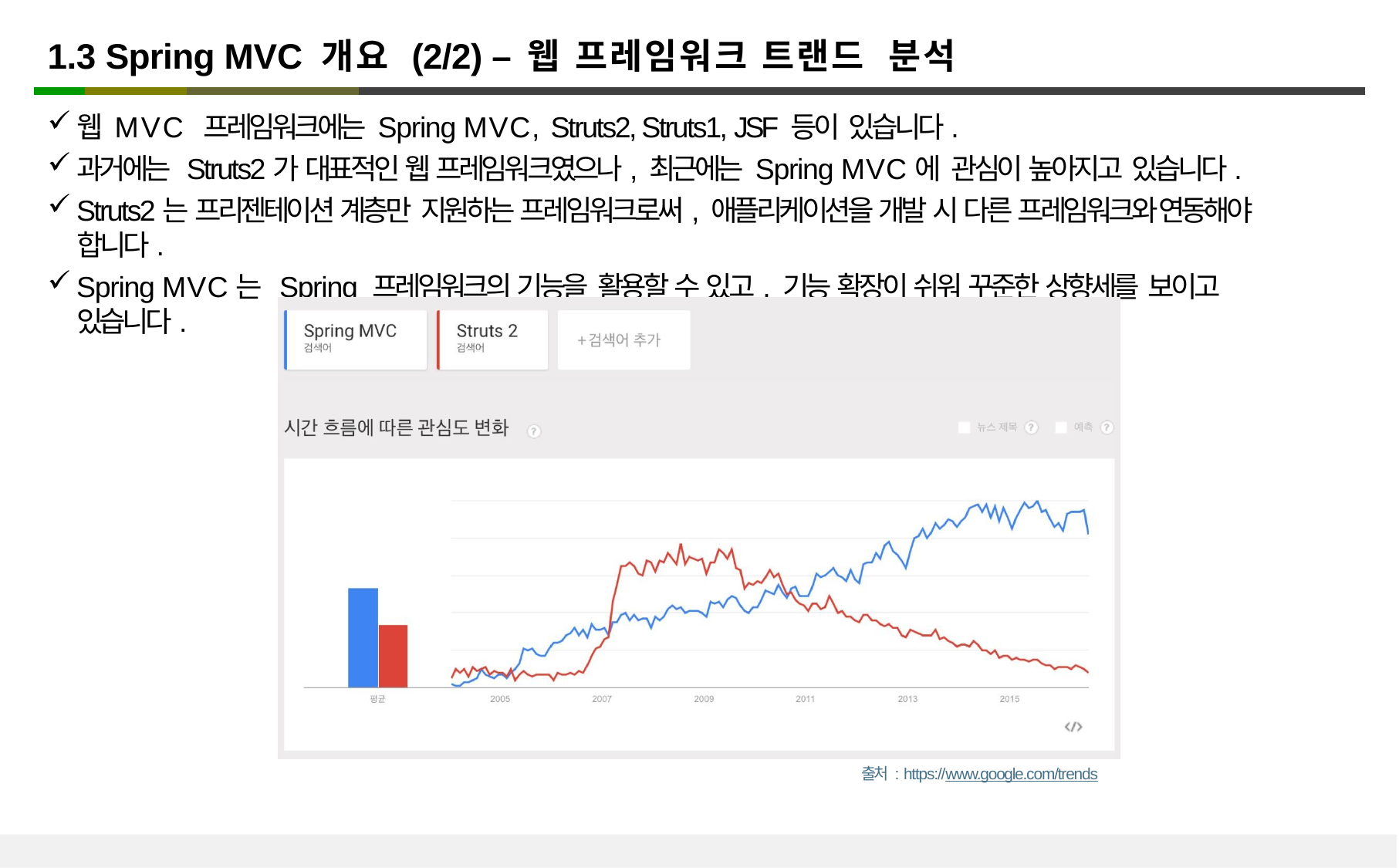

# 1.3 Spring MVC 개요 (2/2) – 웹 프레임워크 트랜드 분석
웹 MVC 프레임워크에는 Spring MVC, Struts2, Struts1, JSF 등이 있습니다.
과거에는 Struts2가 대표적인 웹 프레임워크였으나, 최근에는 Spring MVC에 관심이  높아지고 있습니다.
Struts2는 프리젠테이션 계층만  지원하는 프레임워크로써, 애플리케이션을 개발 시 다른 프레임워크와 연동해야 합니다.
Spring MVC는 Spring 프레임워크의 기능을  활용할 수 있고, 기능 확장이 쉬워 꾸준한  상향세를 보이고 있습니다.

출처 : https://www.google.com/trends